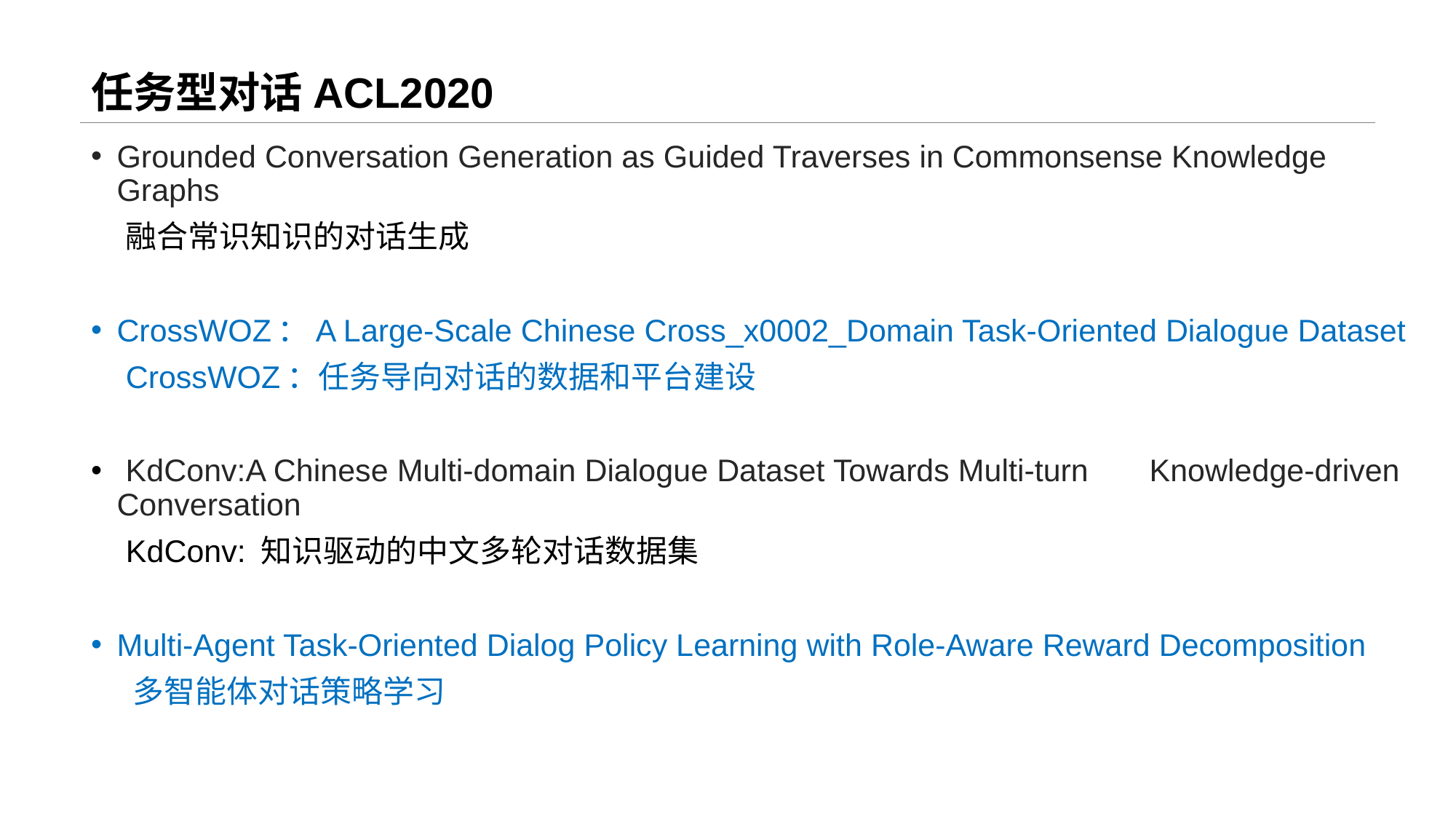

# 任务型对话ACL2020
Grounded Conversation Generation as Guided Traverses in Commonsense Knowledge Graphs
    融合常识知识的对话生成

CrossWOZ：A Large-Scale Chinese Cross_x0002_Domain Task-Oriented Dialogue Dataset
    CrossWOZ：任务导向对话的数据和平台建设

 KdConv:A Chinese Multi-domain Dialogue Dataset Towards Multi-turn	Knowledge-driven Conversation
    KdConv: 知识驱动的中文多轮对话数据集

Multi-Agent Task-Oriented Dialog Policy Learning with Role-Aware Reward Decomposition
     多智能体对话策略学习

5